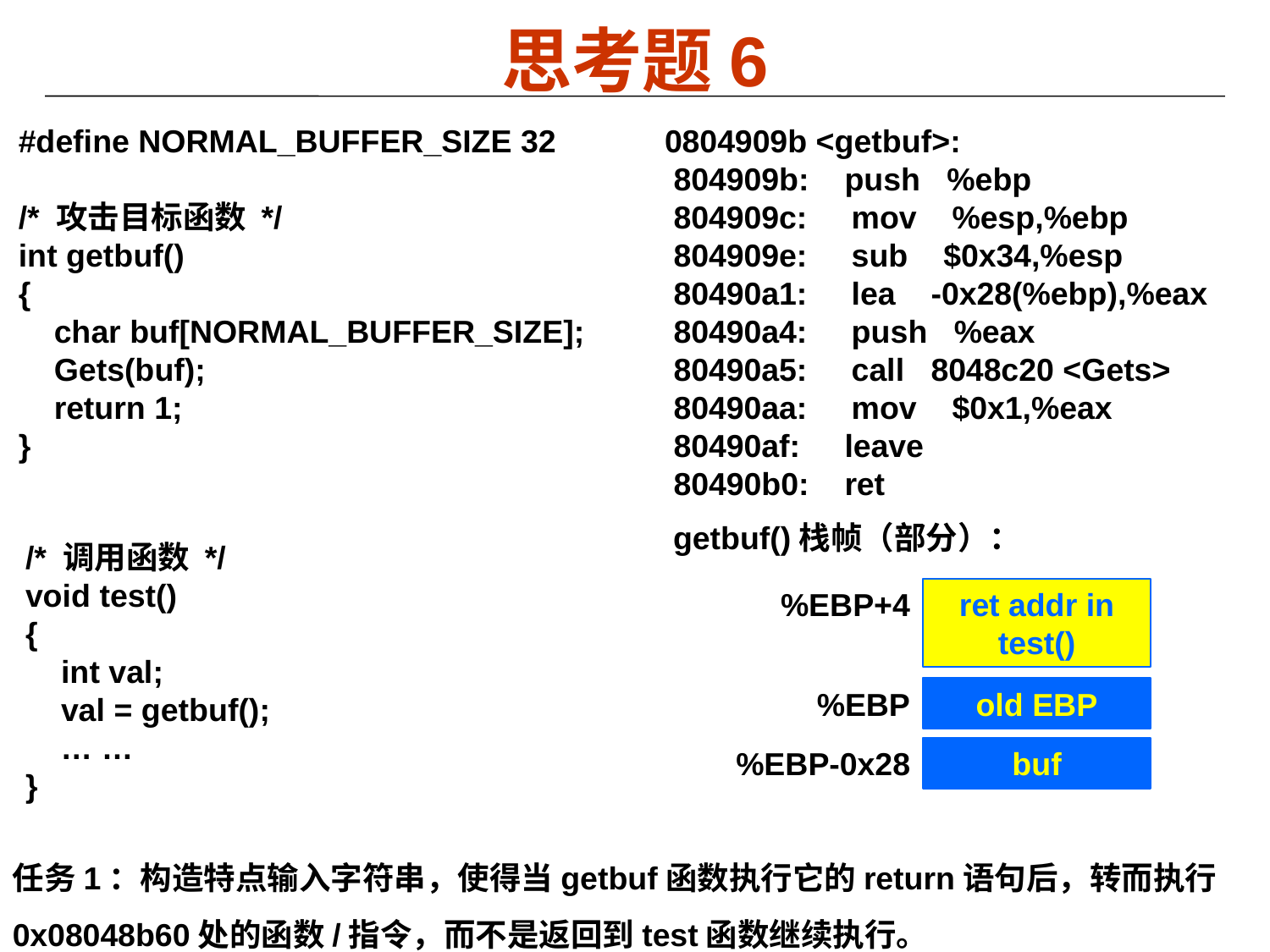

# 思考题6
#define NORMAL_BUFFER_SIZE 32

/* 攻击目标函数 */
int getbuf()
{
    char buf[NORMAL_BUFFER_SIZE];
    Gets(buf);
    return 1;
}
0804909b <getbuf>:
 804909b:    push   %ebp
 804909c:     mov    %esp,%ebp
 804909e:     sub    $0x34,%esp
 80490a1:     lea    -0x28(%ebp),%eax
 80490a4:     push   %eax
 80490a5:     call   8048c20 <Gets>
 80490aa:     mov    $0x1,%eax
 80490af:     leave
 80490b0:    ret
getbuf()栈帧（部分）：
%EBP+4
ret addr in test()
%EBP
old EBP
%EBP-0x28
buf
/* 调用函数 */
void test()
{
    int val;
    val = getbuf();
    … …
}
任务1：构造特点输入字符串，使得当getbuf函数执行它的return语句后，转而执行0x08048b60处的函数/指令，而不是返回到test函数继续执行。